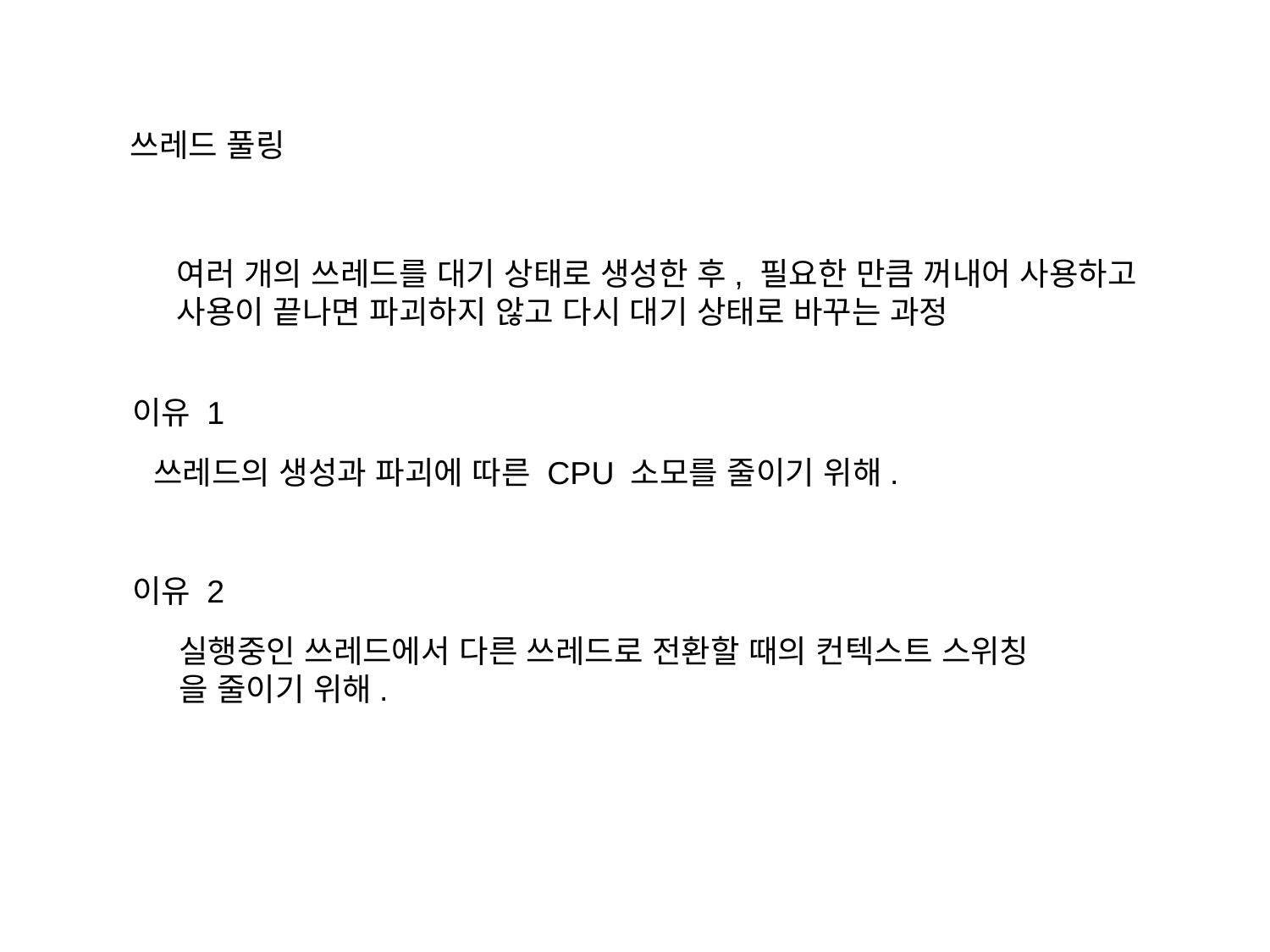

쓰레드 풀링
여러 개의 쓰레드를 대기 상태로 생성한 후, 필요한 만큼 꺼내어 사용하고
사용이 끝나면 파괴하지 않고 다시 대기 상태로 바꾸는 과정
이유 1
쓰레드의 생성과 파괴에 따른 CPU 소모를 줄이기 위해.
이유 2
실행중인 쓰레드에서 다른 쓰레드로 전환할 때의 컨텍스트 스위칭
을 줄이기 위해.